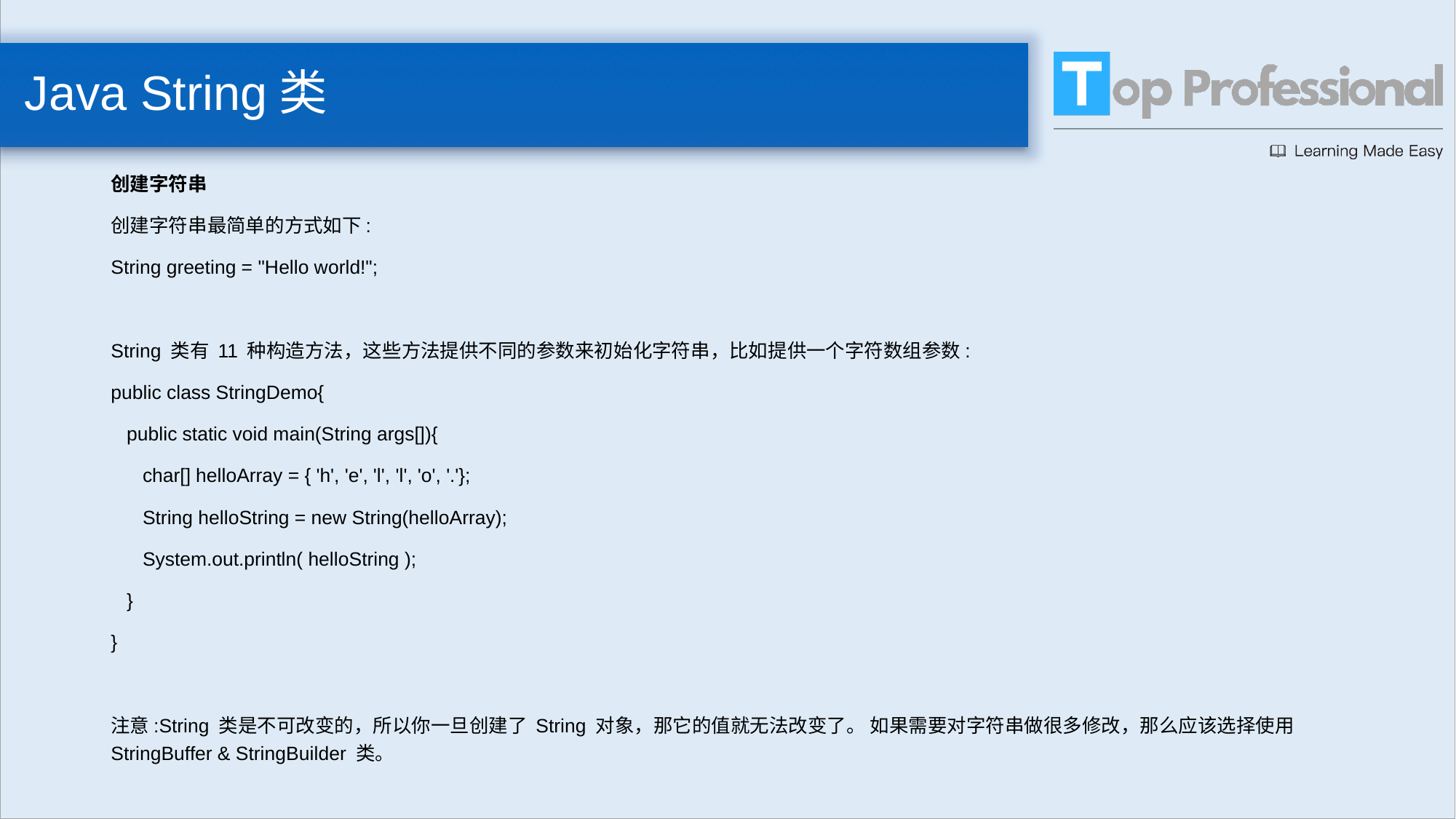

# Java String类
创建字符串
创建字符串最简单的方式如下:
String greeting = "Hello world!";

String 类有 11 种构造方法，这些方法提供不同的参数来初始化字符串，比如提供一个字符数组参数:
public class StringDemo{
   public static void main(String args[]){
      char[] helloArray = { 'h', 'e', 'l', 'l', 'o', '.'};
      String helloString = new String(helloArray);
      System.out.println( helloString );
   }
}

注意:String 类是不可改变的，所以你一旦创建了 String 对象，那它的值就无法改变了。 如果需要对字符串做很多修改，那么应该选择使用 StringBuffer & StringBuilder 类。